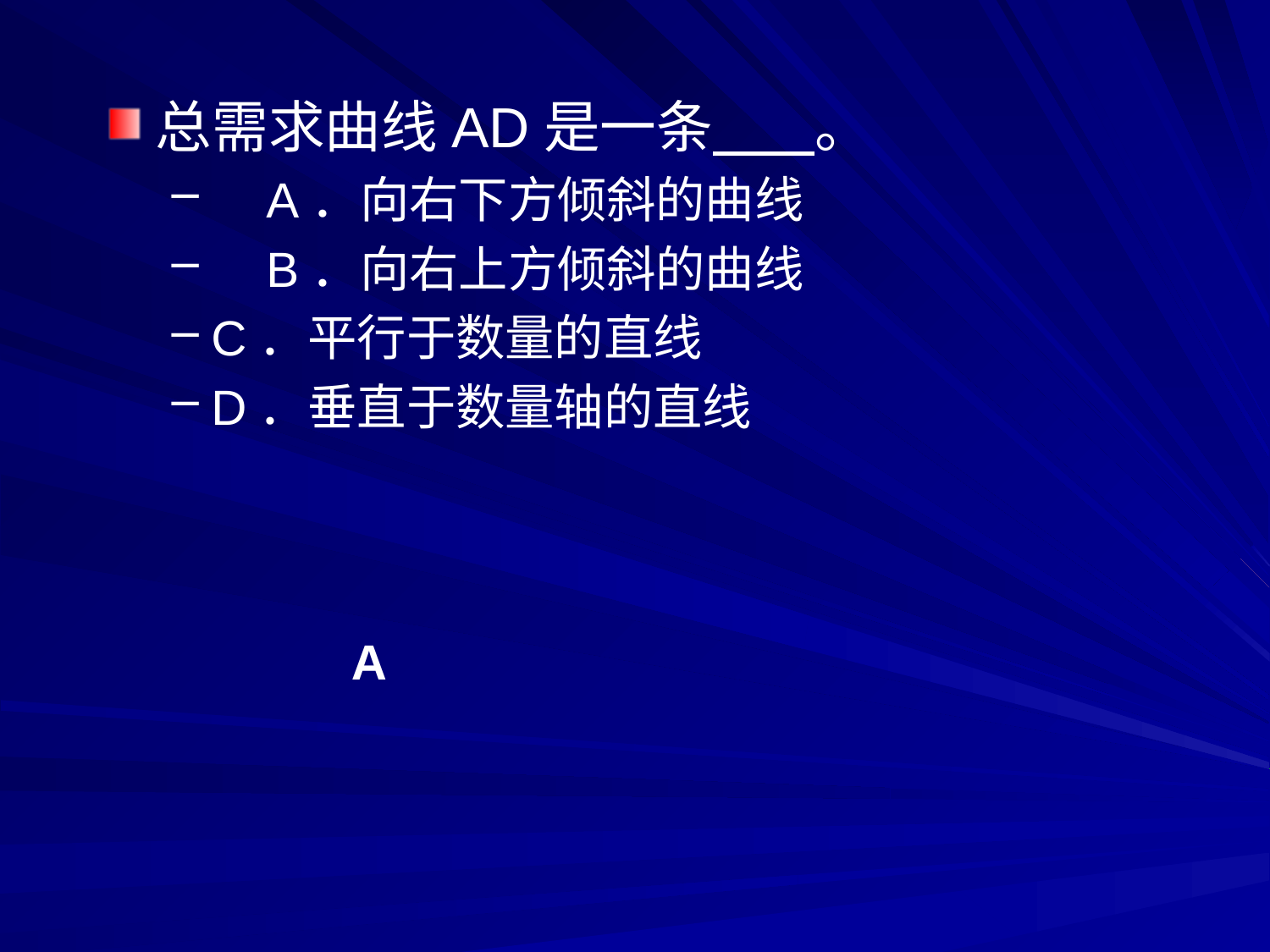

总需求曲线AD是一条        。
    A．向右下方倾斜的曲线
    B．向右上方倾斜的曲线
C．平行于数量的直线
D．垂直于数量轴的直线

A